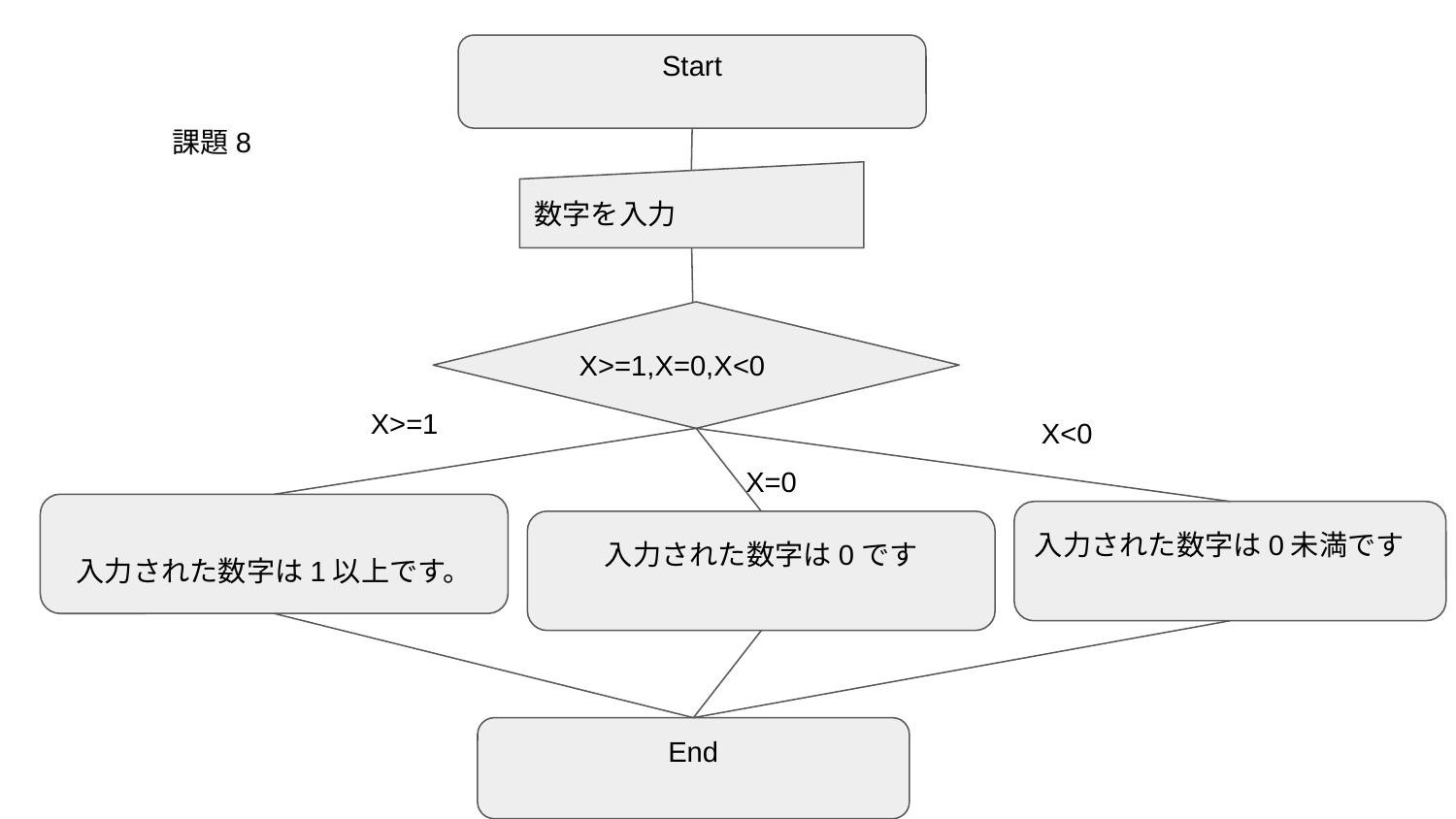

Start

課題8

数字を入力
X>=1,X=0,X<0
X>=1
X<0
X=0

入力された数字は1以上です。

入力された数字は0未満です

入力された数字は0です

End